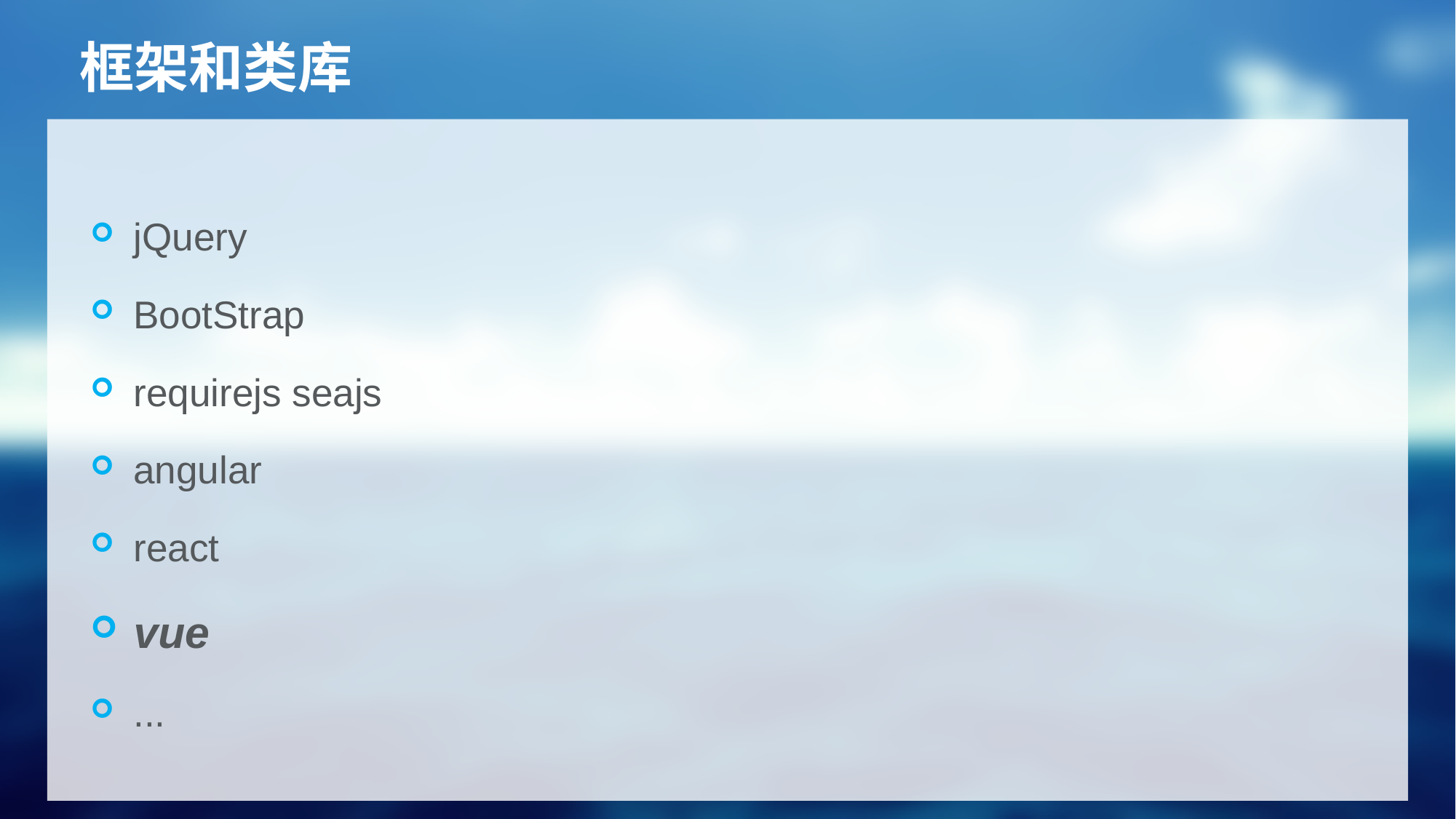

# 框架和类库
jQuery
BootStrap
requirejs seajs
angular
react
vue
...